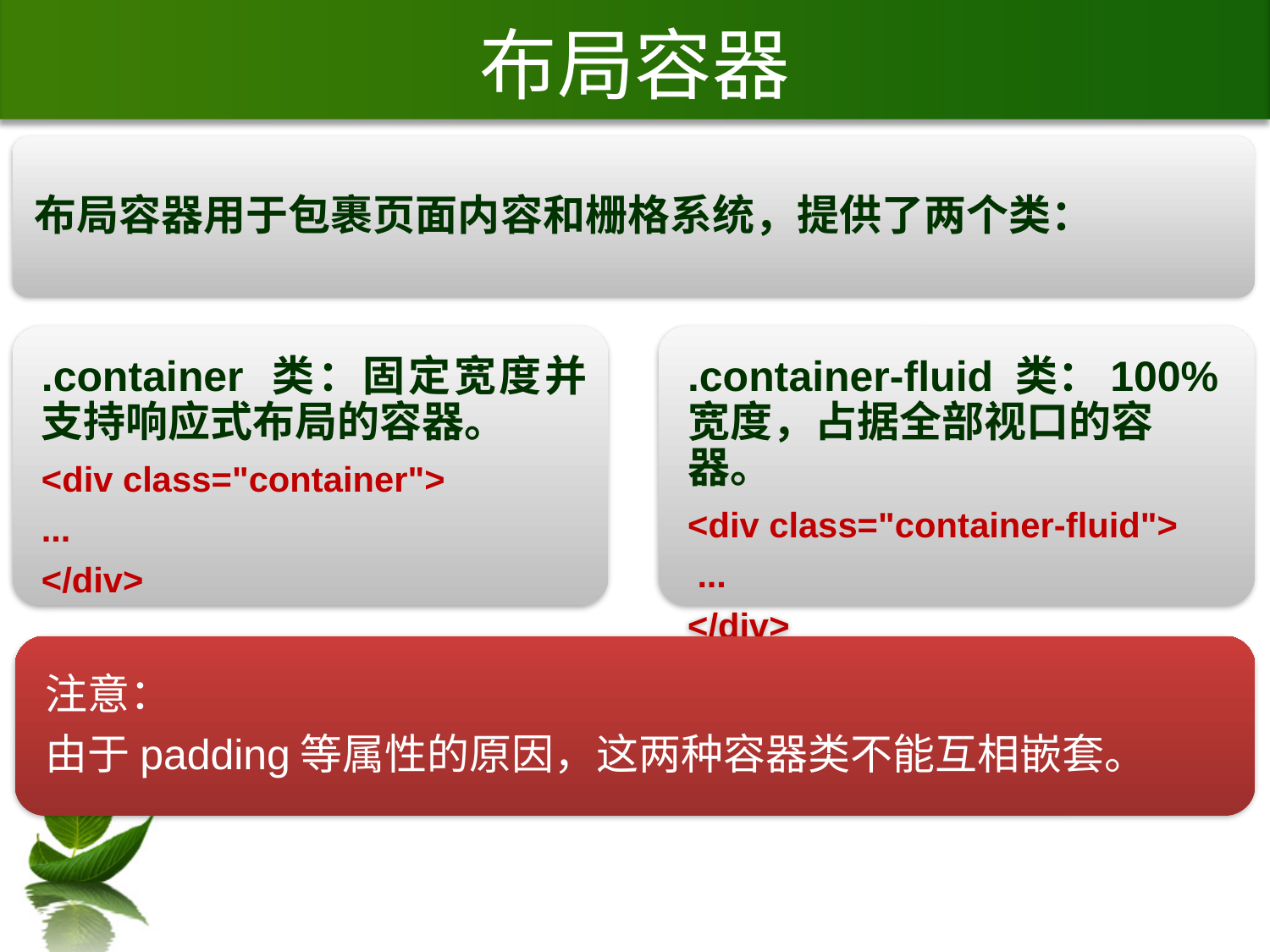

# 布局容器
布局容器用于包裹页面内容和栅格系统，提供了两个类：
.container 类：固定宽度并支持响应式布局的容器。
<div class="container">
...
</div>
.container-fluid 类：100%宽度，占据全部视口的容器。
<div class="container-fluid">
 ...
</div>
注意：
由于padding等属性的原因，这两种容器类不能互相嵌套。